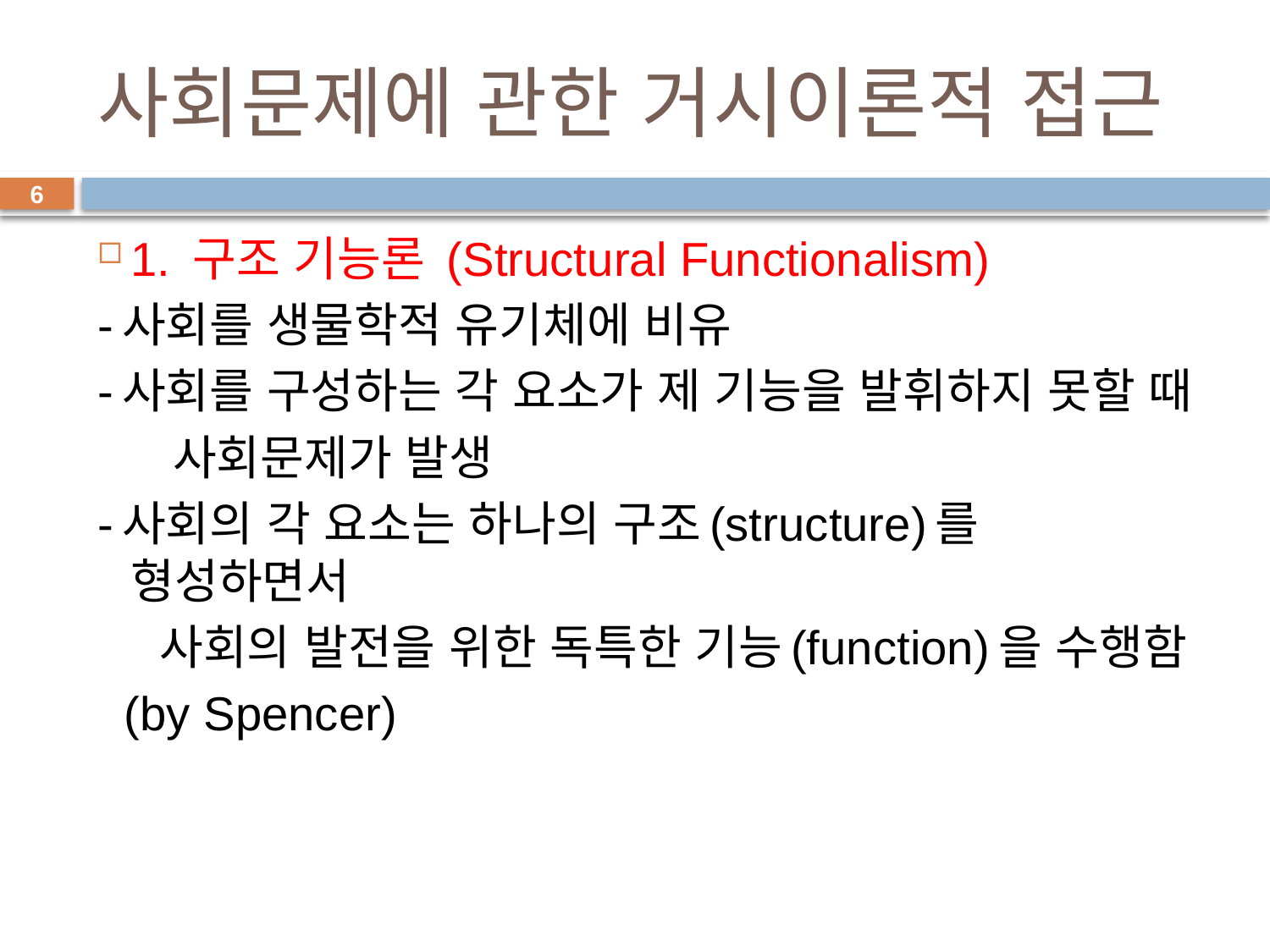

# 사회문제에 관한 거시이론적 접근
6
1. 구조 기능론 (Structural Functionalism)
-사회를 생물학적 유기체에 비유
-사회를 구성하는 각 요소가 제 기능을 발휘하지 못할 때
     사회문제가 발생
-사회의 각 요소는 하나의 구조(structure)를 형성하면서
    사회의 발전을 위한 독특한 기능(function)을 수행함
  (by Spencer)